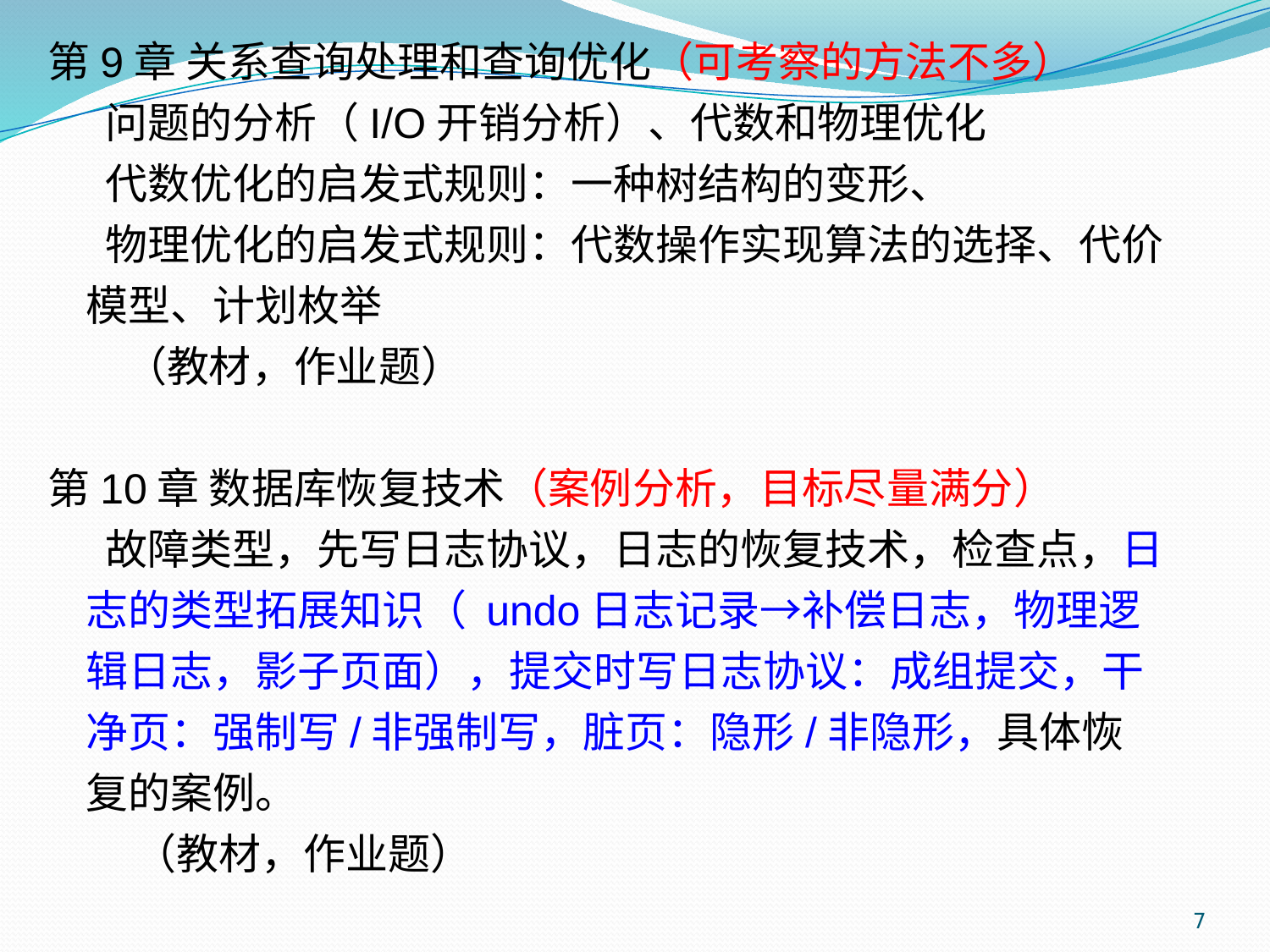

第9章 关系查询处理和查询优化（可考察的方法不多）
     问题的分析（I/O开销分析）、代数和物理优化
     代数优化的启发式规则：一种树结构的变形、
     物理优化的启发式规则：代数操作实现算法的选择、代价模型、计划枚举
       （教材，作业题）

第10章 数据库恢复技术（案例分析，目标尽量满分）
     故障类型，先写日志协议，日志的恢复技术，检查点，日志的类型拓展知识（ undo日志记录→补偿日志，物理逻辑日志，影子页面），提交时写日志协议：成组提交，干净页：强制写/非强制写，脏页：隐形/非隐形，具体恢复的案例。
        （教材，作业题）
7